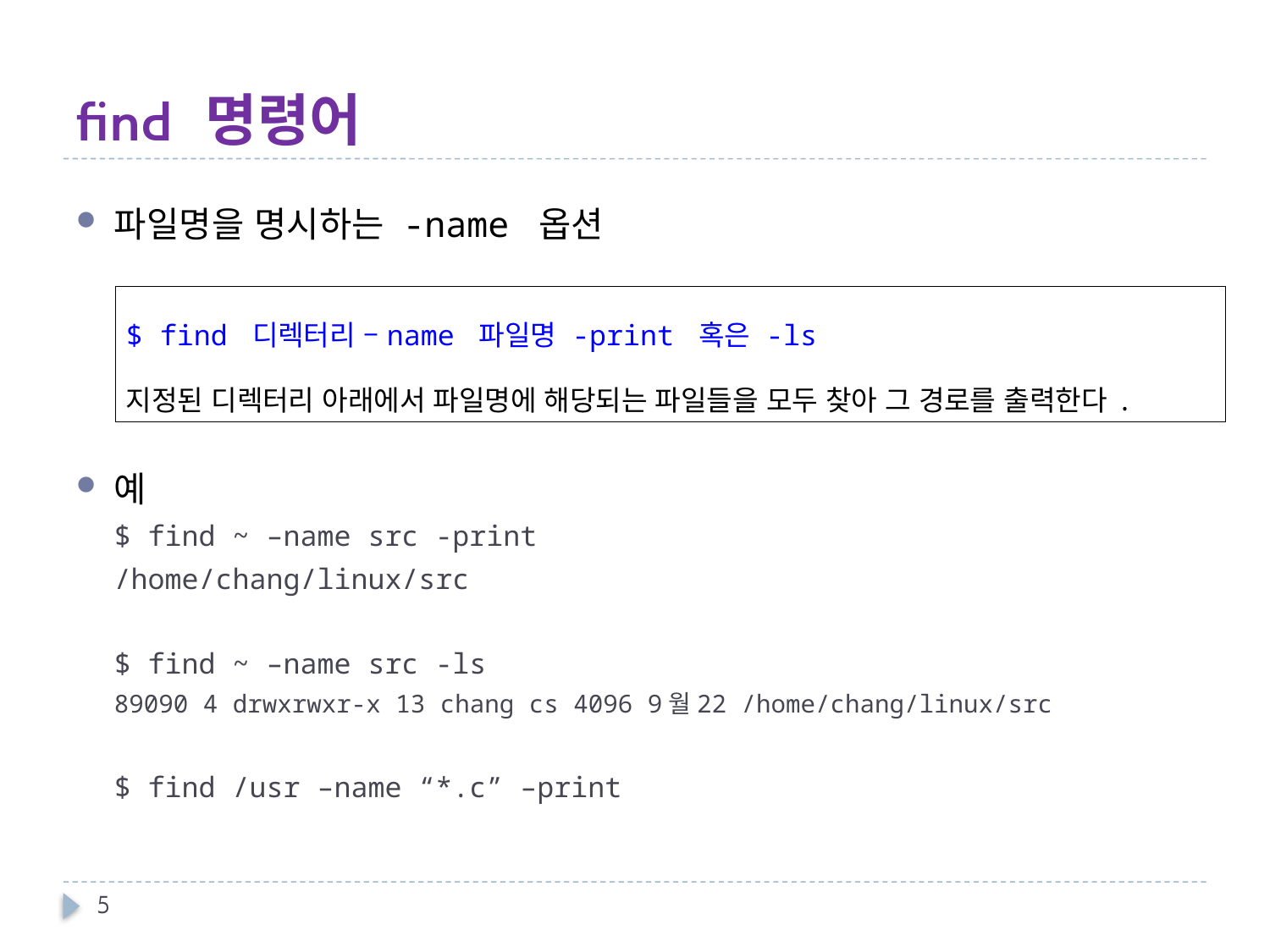

# find 명령어
파일명을 명시하는 -name 옵션

예
$ find ~ –name src -print
/home/chang/linux/src

$ find ~ –name src -ls
89090 4 drwxrwxr-x 13 chang cs 4096 9월22 /home/chang/linux/src

$ find /usr –name “*.c” –print

| $ find 디렉터리 –name 파일명 -print 혹은 -ls 지정된 디렉터리 아래에서 파일명에 해당되는 파일들을 모두 찾아 그 경로를 출력한다. |
| --- |
5